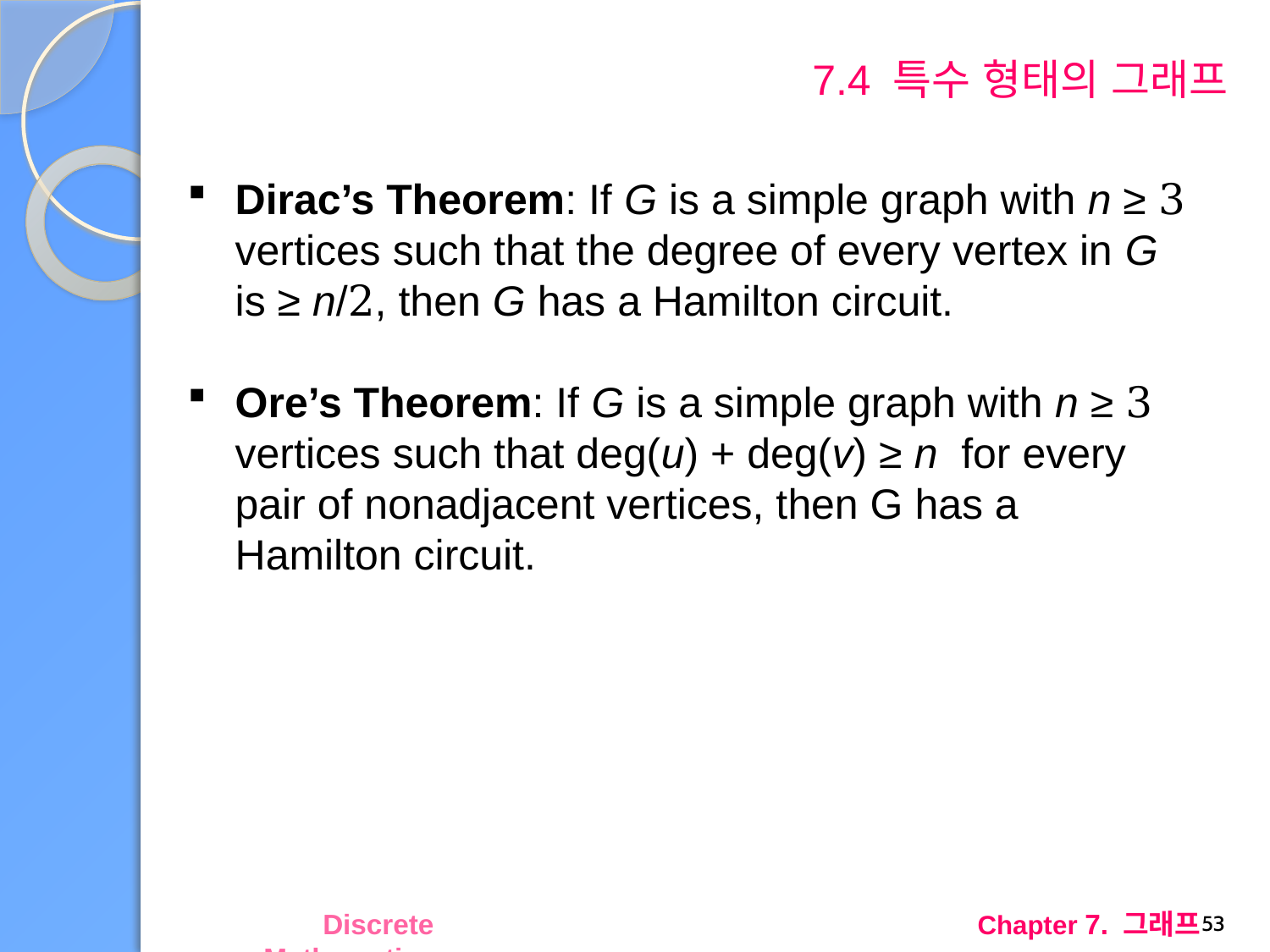

# 7.4 특수 형태의 그래프
Dirac’s Theorem: If G is a simple graph with n ≥ 3 vertices such that the degree of every vertex in G is ≥ n/2, then G has a Hamilton circuit.

Ore’s Theorem: If G is a simple graph with n ≥ 3  vertices such that deg(u) + deg(v) ≥ n  for every pair of nonadjacent vertices, then G has a Hamilton circuit.
Discrete Mathematics
Chapter 7. 그래프
53